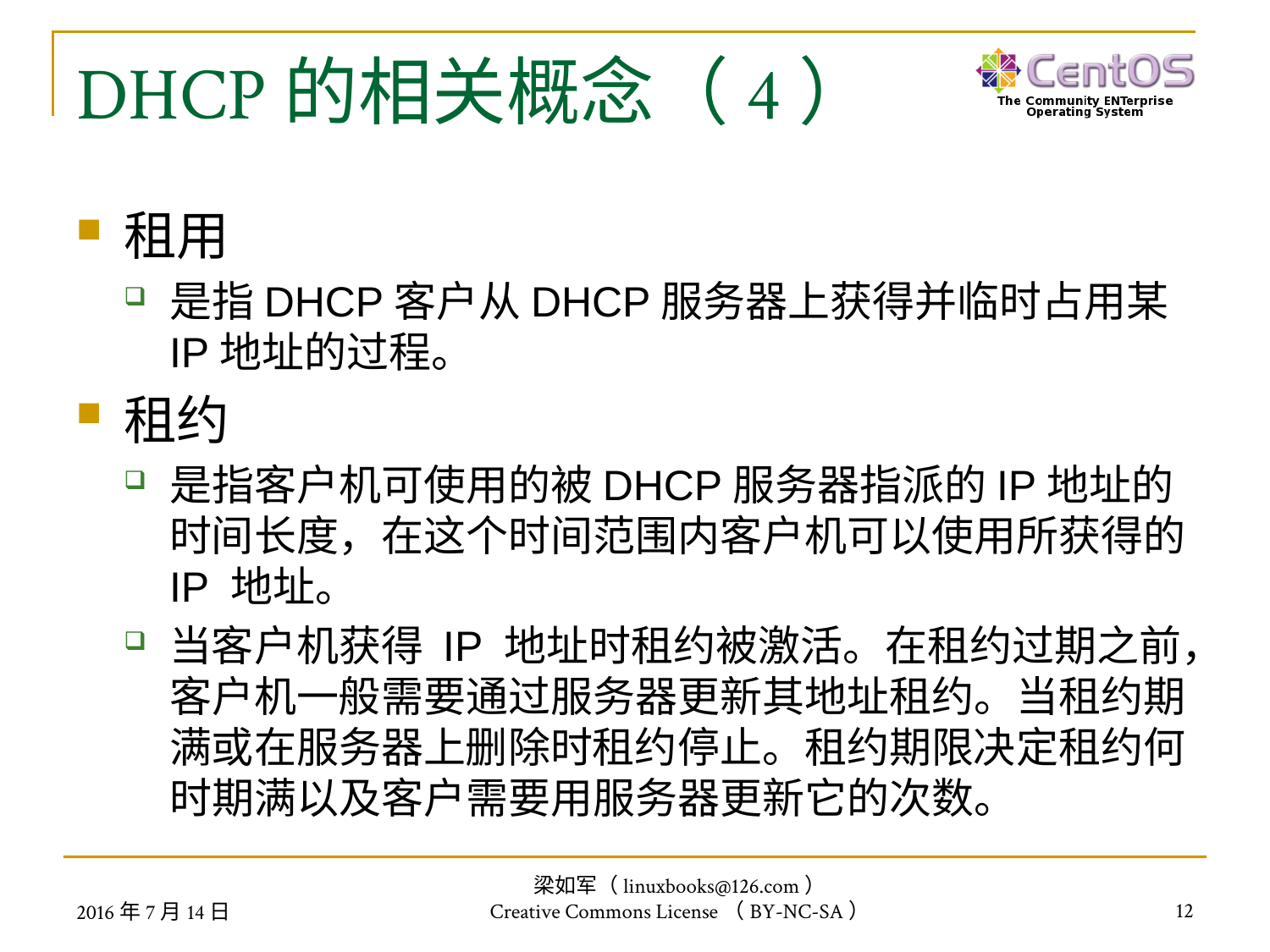

# DHCP的相关概念（4）
租用
是指DHCP客户从DHCP服务器上获得并临时占用某IP地址的过程。
租约
是指客户机可使用的被DHCP服务器指派的IP地址的时间长度，在这个时间范围内客户机可以使用所获得的 IP 地址。
当客户机获得 IP 地址时租约被激活。在租约过期之前，客户机一般需要通过服务器更新其地址租约。当租约期满或在服务器上删除时租约停止。租约期限决定租约何时期满以及客户需要用服务器更新它的次数。
梁如军（linuxbooks@126.com）
Creative Commons License（BY-NC-SA）
2016年7月14日
12